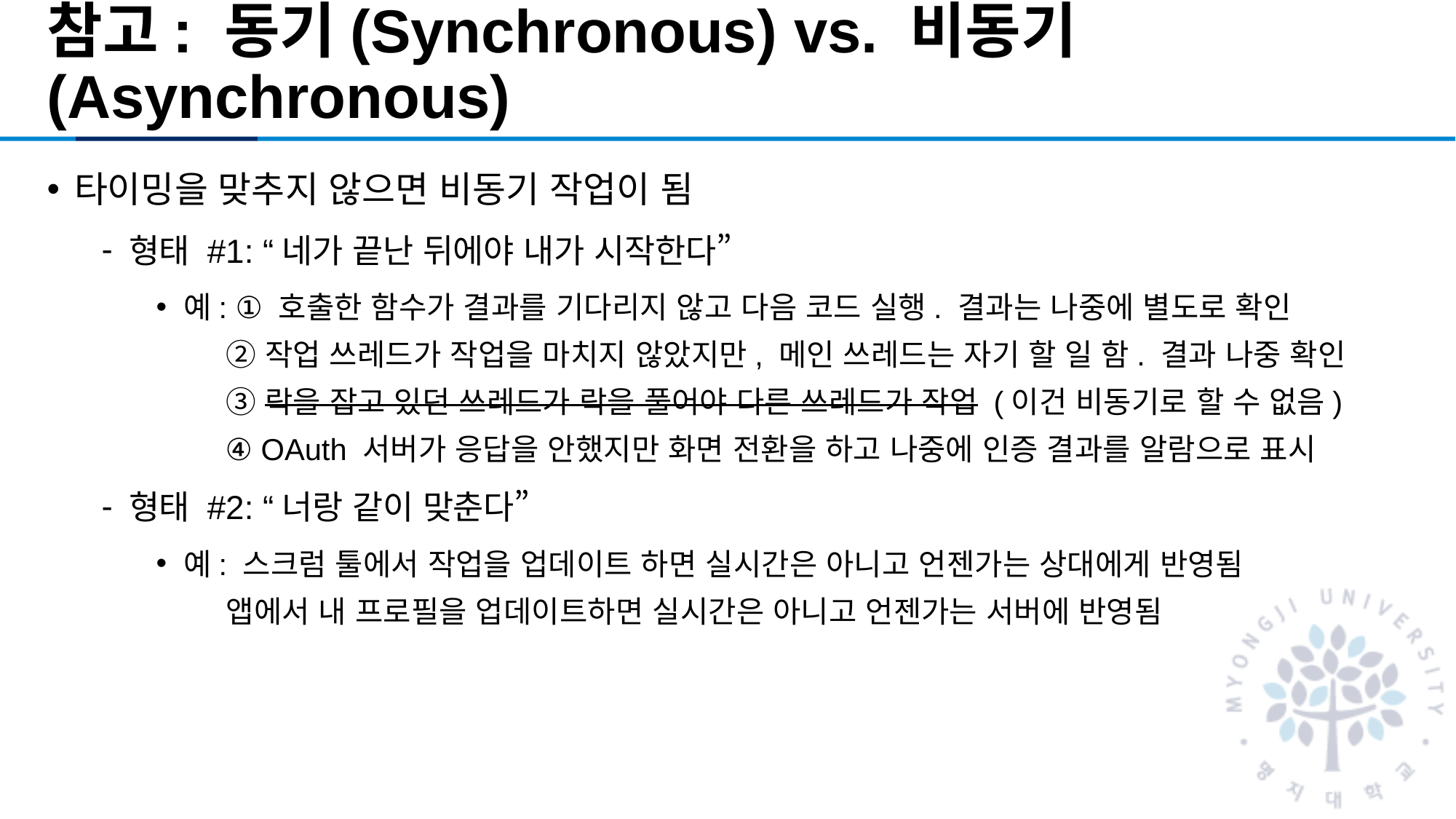

# 참고: 동기(Synchronous) vs. 비동기(Asynchronous)
타이밍을 맞추지 않으면 비동기 작업이 됨
형태 #1: “네가 끝난 뒤에야 내가 시작한다”
예: ① 호출한 함수가 결과를 기다리지 않고 다음 코드 실행. 결과는 나중에 별도로 확인
     ② 작업 쓰레드가 작업을 마치지 않았지만, 메인 쓰레드는 자기 할 일 함. 결과 나중 확인
     ③ 락을 잡고 있던 쓰레드가 락을 풀어야 다른 쓰레드가 작업 (이건 비동기로 할 수 없음)
     ④ OAuth 서버가 응답을 안했지만 화면 전환을 하고 나중에 인증 결과를 알람으로 표시
형태 #2: “너랑 같이 맞춘다”
예: 스크럼 툴에서 작업을 업데이트 하면 실시간은 아니고 언젠가는 상대에게 반영됨
     앱에서 내 프로필을 업데이트하면 실시간은 아니고 언젠가는 서버에 반영됨